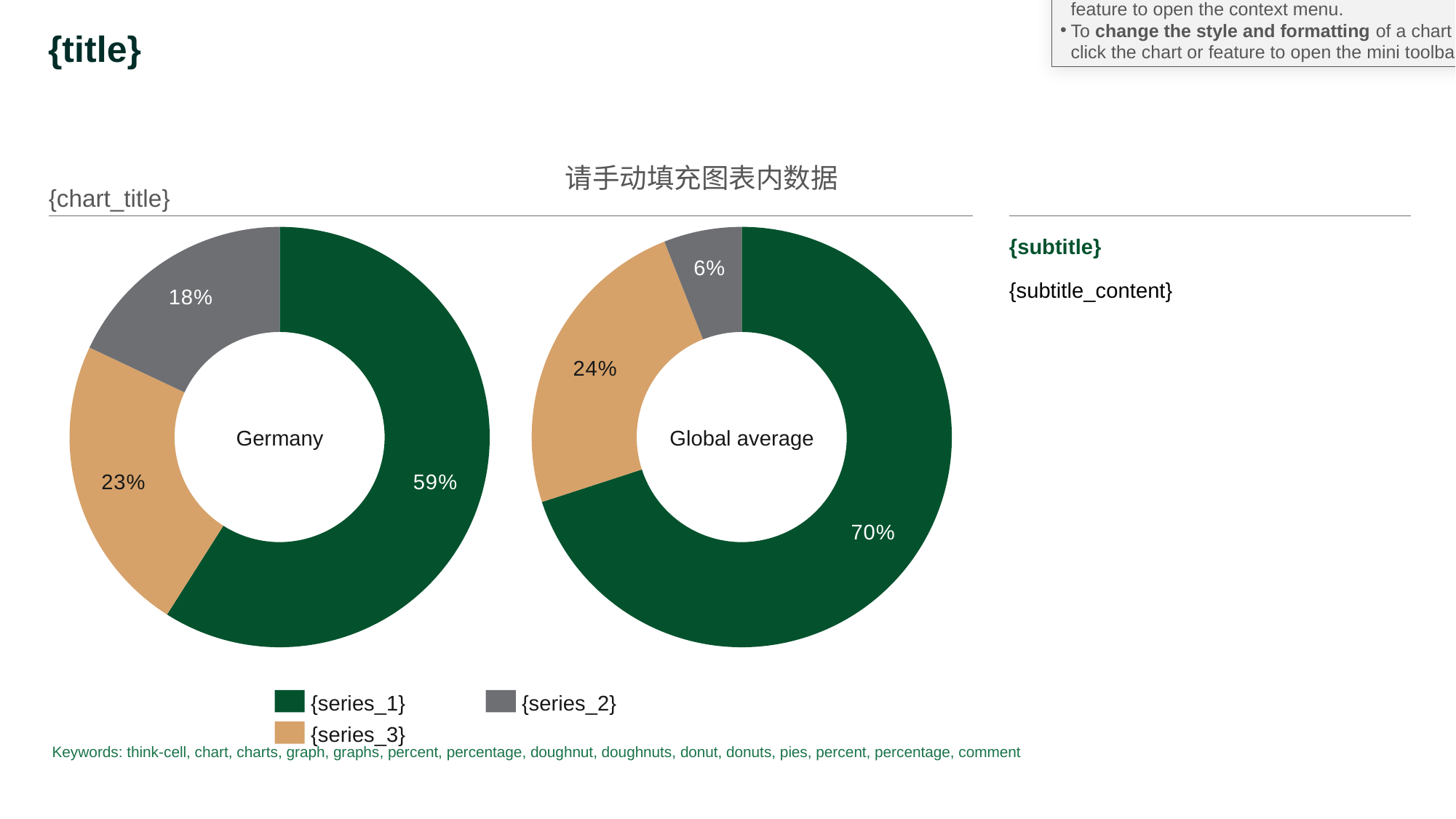

This slide contains two think-cell doughnut charts.
To open a chart's internal datasheet, double-click any empty space in the chart.
To add annotations (e.g., labels), right-click the chart or a chart feature to open the context menu.
To change the style and formatting of a chart or a feature, click the chart or feature to open the mini toolbar.
# {title}
请手动填充图表内数据

### Chart

| Category |  |
|---|---|

### Chart

| Category |  |
|---|---|
{chart_title}

{subtitle}
{subtitle_content}
Germany
Global average
{series_1}
{series_2}

{series_3}

Keywords: think-cell, chart, charts, graph, graphs, percent, percentage, doughnut, doughnuts, donut, donuts, pies, percent, percentage, comment